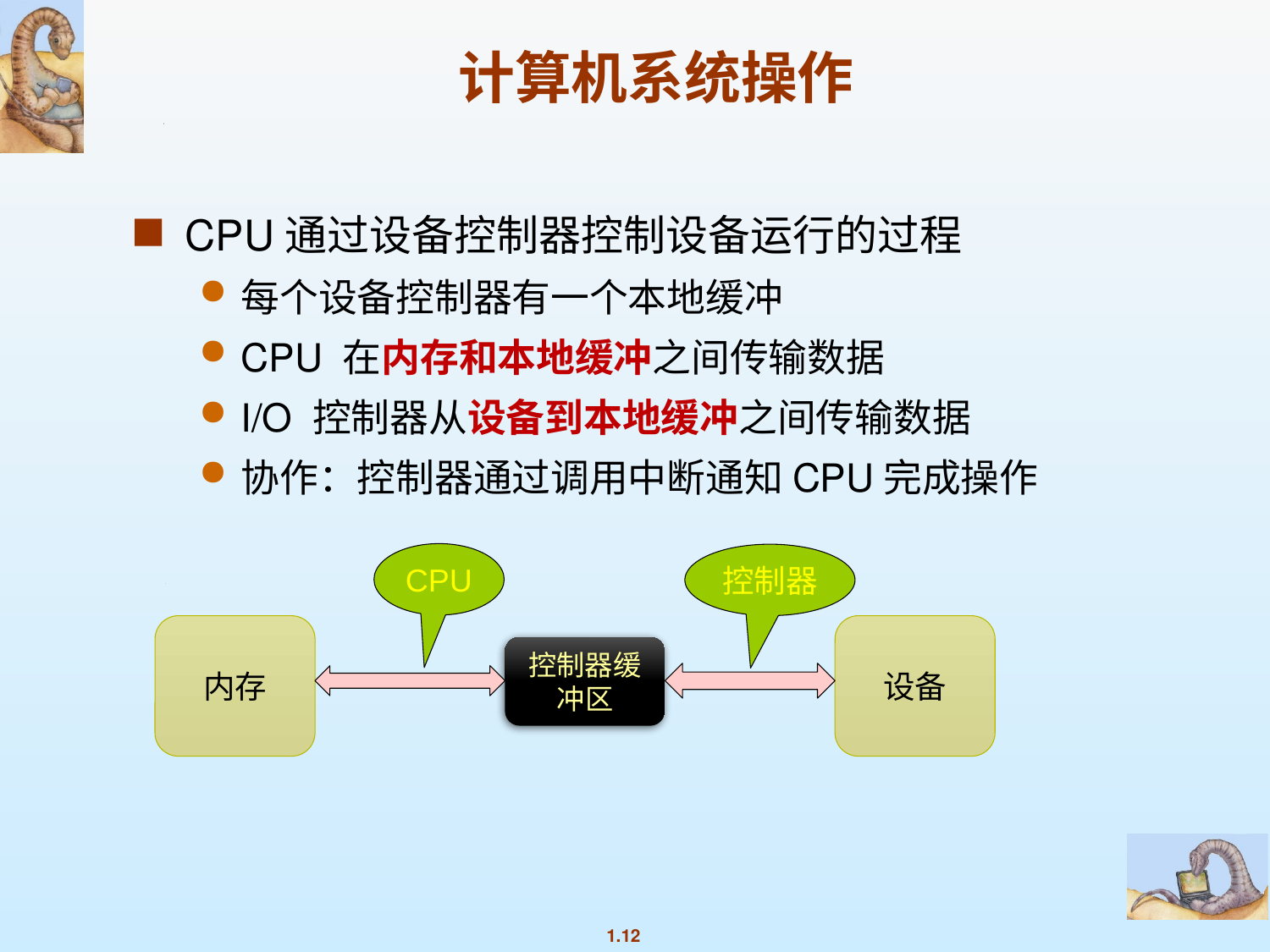

# 计算机系统操作
CPU通过设备控制器控制设备运行的过程
每个设备控制器有一个本地缓冲
CPU 在内存和本地缓冲之间传输数据
I/O 控制器从设备到本地缓冲之间传输数据
协作：控制器通过调用中断通知CPU完成操作
CPU
控制器

内存

设备

控制器缓冲区